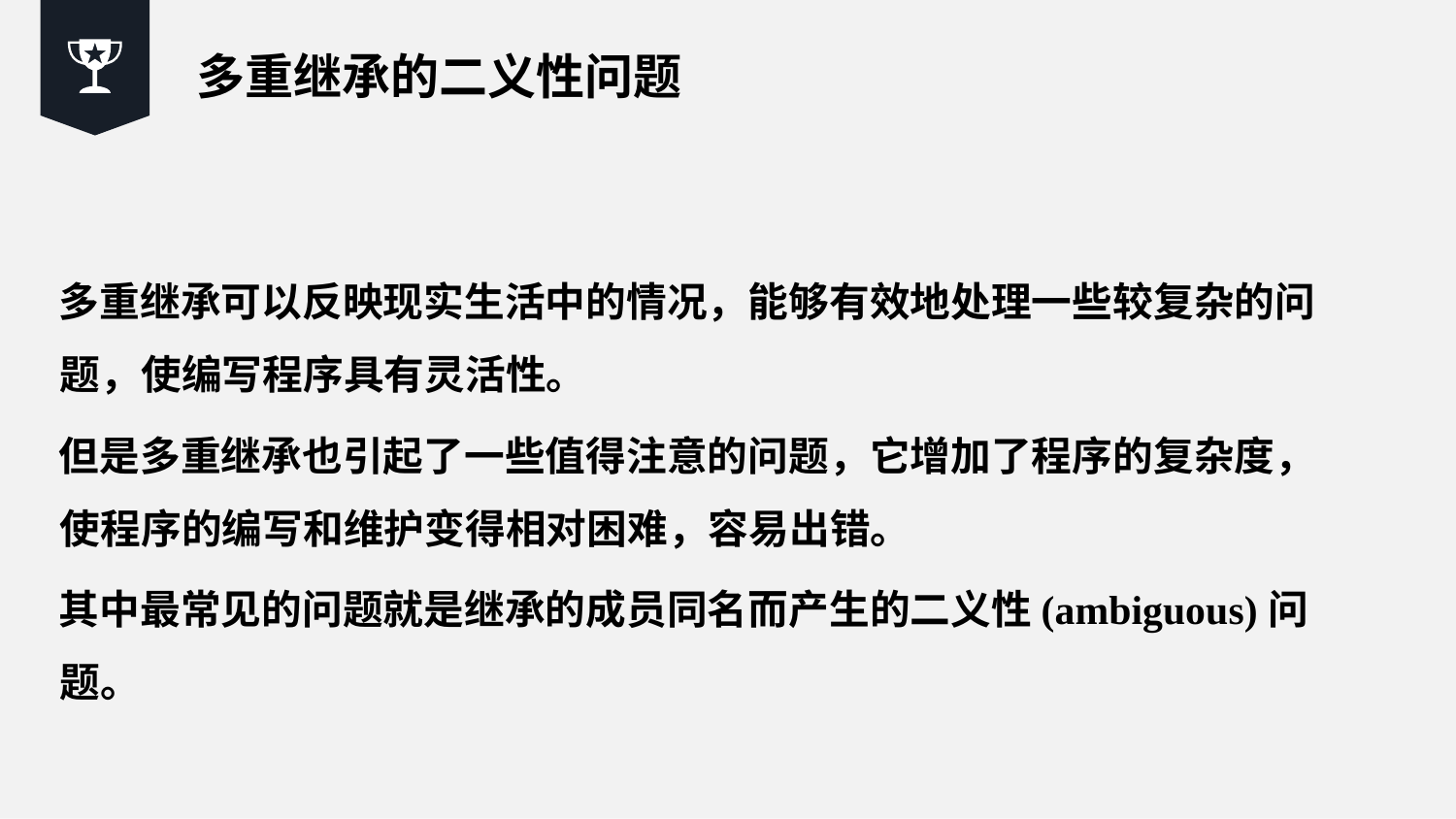

多重继承的二义性问题
多重继承可以反映现实生活中的情况，能够有效地处理一些较复杂的问题，使编写程序具有灵活性。
但是多重继承也引起了一些值得注意的问题，它增加了程序的复杂度，使程序的编写和维护变得相对困难，容易出错。
其中最常见的问题就是继承的成员同名而产生的二义性(ambiguous)问题。